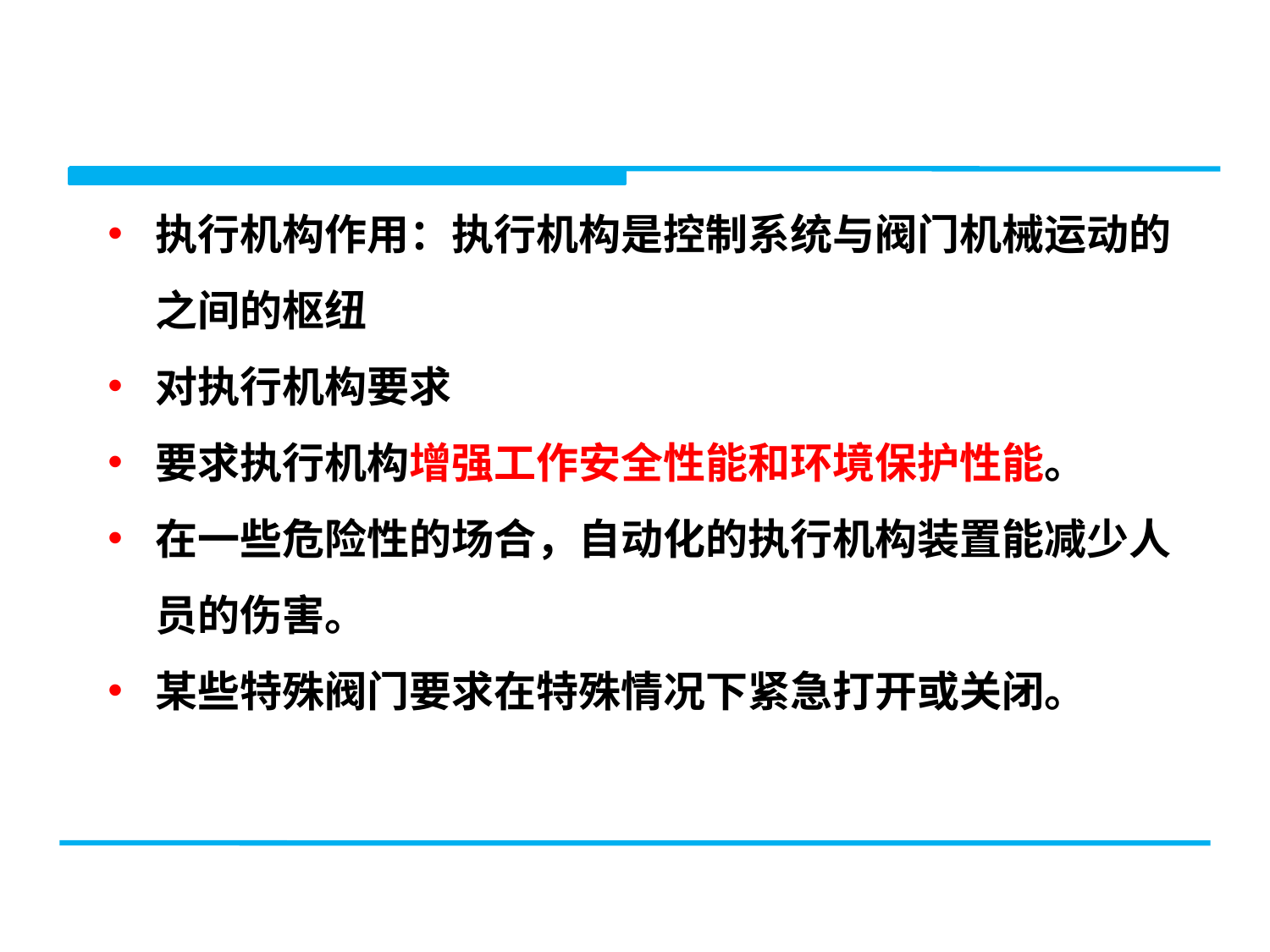

执行机构作用：执行机构是控制系统与阀门机械运动的之间的枢纽
对执行机构要求
要求执行机构增强工作安全性能和环境保护性能。
在一些危险性的场合，自动化的执行机构装置能减少人员的伤害。
某些特殊阀门要求在特殊情况下紧急打开或关闭。